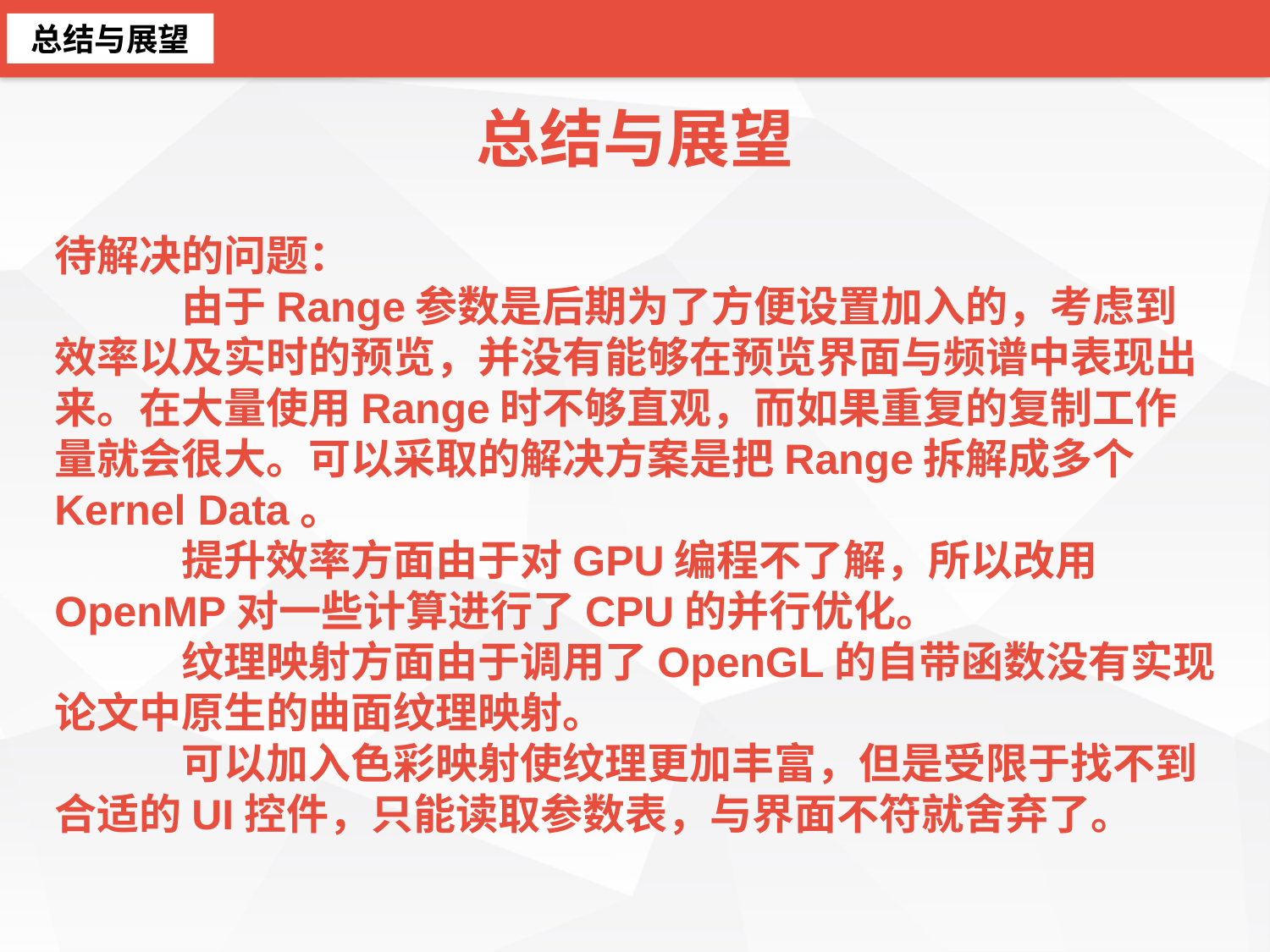

总结与展望
总结与展望
待解决的问题：
	由于Range参数是后期为了方便设置加入的，考虑到效率以及实时的预览，并没有能够在预览界面与频谱中表现出来。在大量使用Range时不够直观，而如果重复的复制工作量就会很大。可以采取的解决方案是把Range拆解成多个Kernel Data。
	提升效率方面由于对GPU编程不了解，所以改用OpenMP对一些计算进行了CPU的并行优化。
	纹理映射方面由于调用了OpenGL的自带函数没有实现论文中原生的曲面纹理映射。
	可以加入色彩映射使纹理更加丰富，但是受限于找不到合适的UI控件，只能读取参数表，与界面不符就舍弃了。